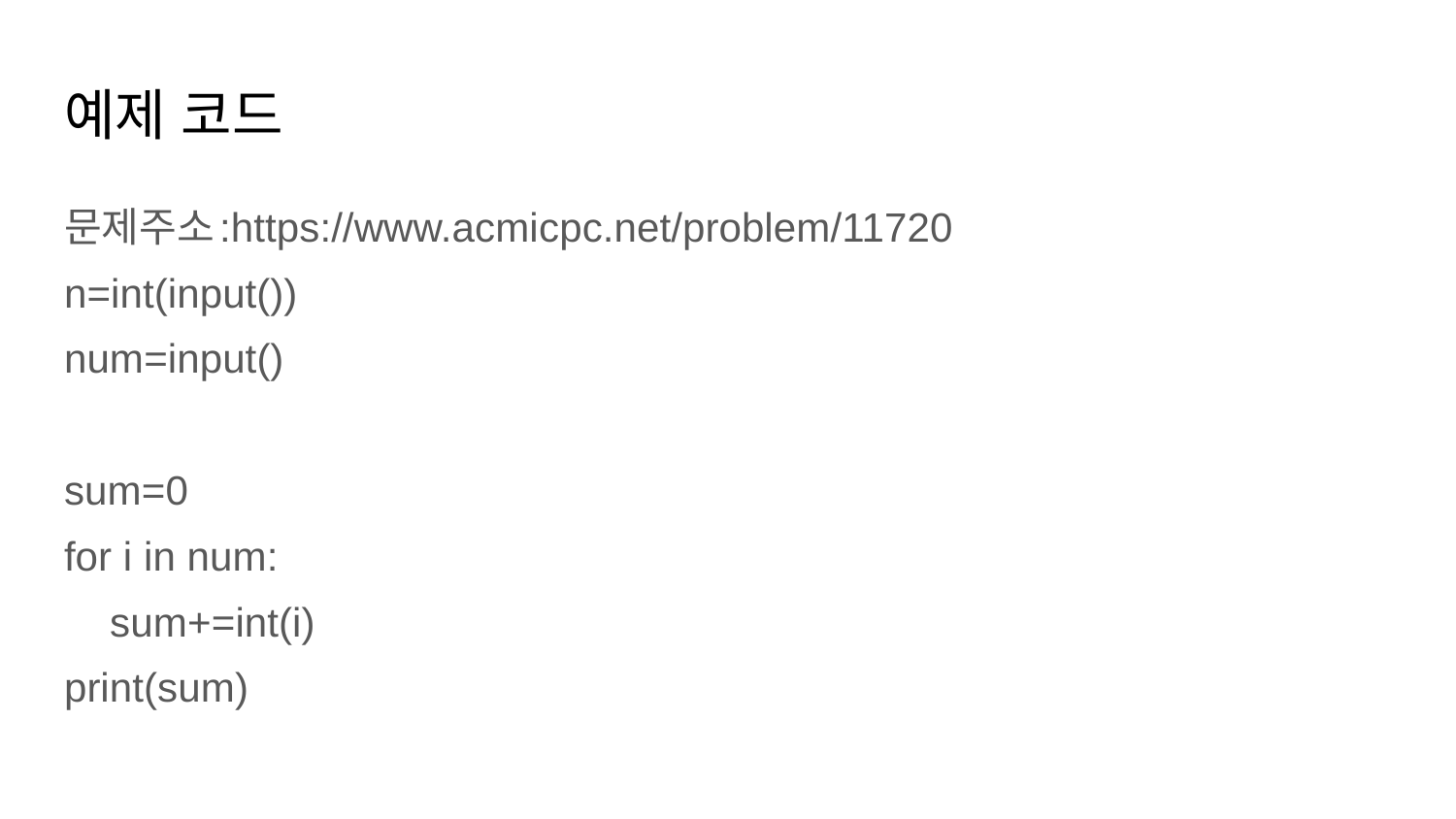

# 예제 코드
문제주소:https://www.acmicpc.net/problem/11720
n=int(input())
num=input()

sum=0
for i in num:
    sum+=int(i)
print(sum)